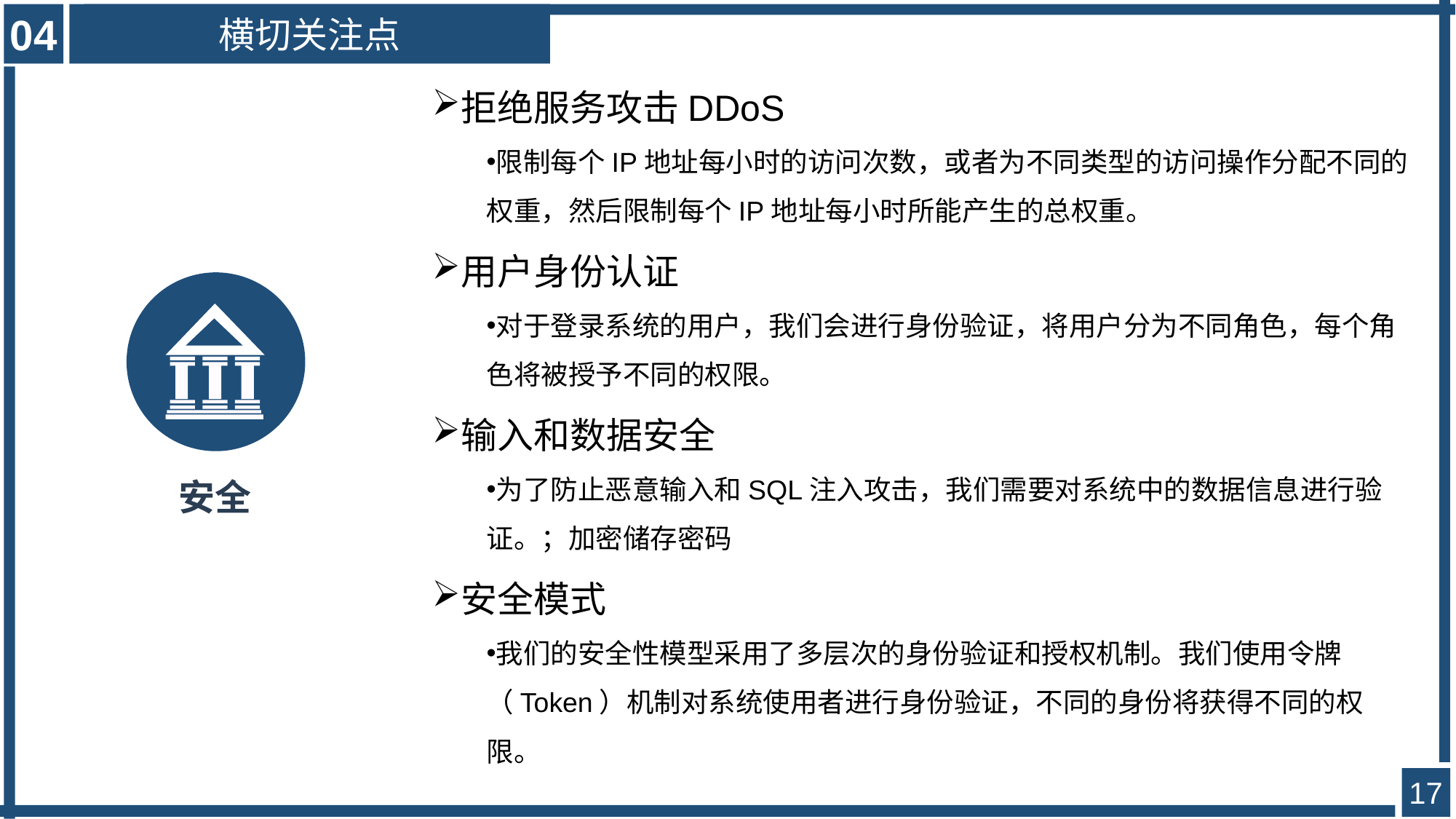

04
横切关注点

拒绝服务攻击DDoS
限制每个IP地址每小时的访问次数，或者为不同类型的访问操作分配不同的权重，然后限制每个IP地址每小时所能产生的总权重。
用户身份认证
对于登录系统的用户，我们会进行身份验证，将用户分为不同角色，每个角色将被授予不同的权限。
输入和数据安全
为了防止恶意输入和SQL注入攻击，我们需要对系统中的数据信息进行验证。；加密储存密码
安全模式
我们的安全性模型采用了多层次的身份验证和授权机制。我们使用令牌（Token）机制对系统使用者进行身份验证，不同的身份将获得不同的权限。

安全

17